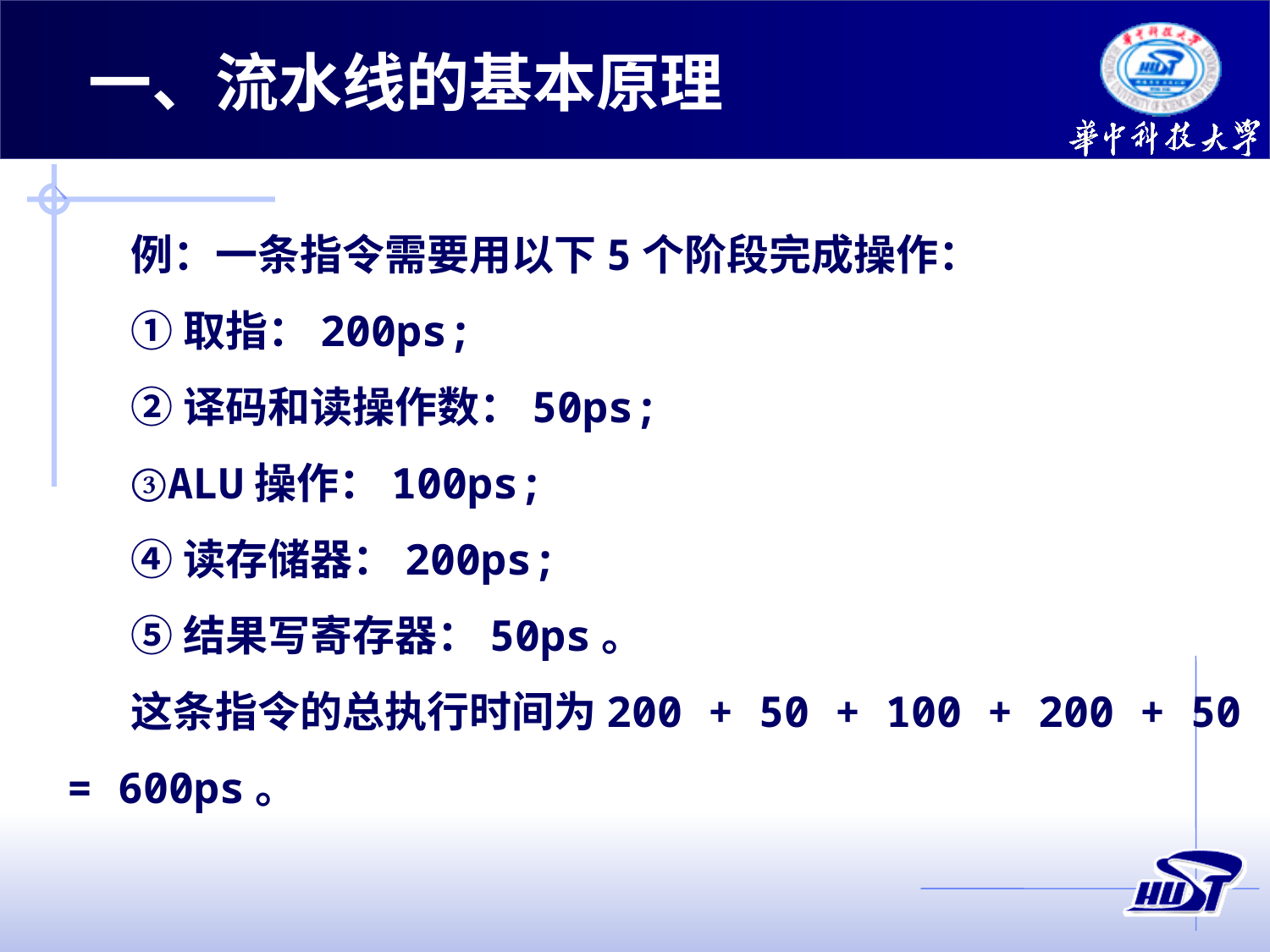

一、流水线的基本原理
例：一条指令需要用以下5个阶段完成操作：
①取指：200ps;
②译码和读操作数：50ps;
③ALU操作：100ps;
④读存储器：200ps;
⑤结果写寄存器：50ps。
这条指令的总执行时间为200 + 50 + 100 + 200 + 50 = 600ps。